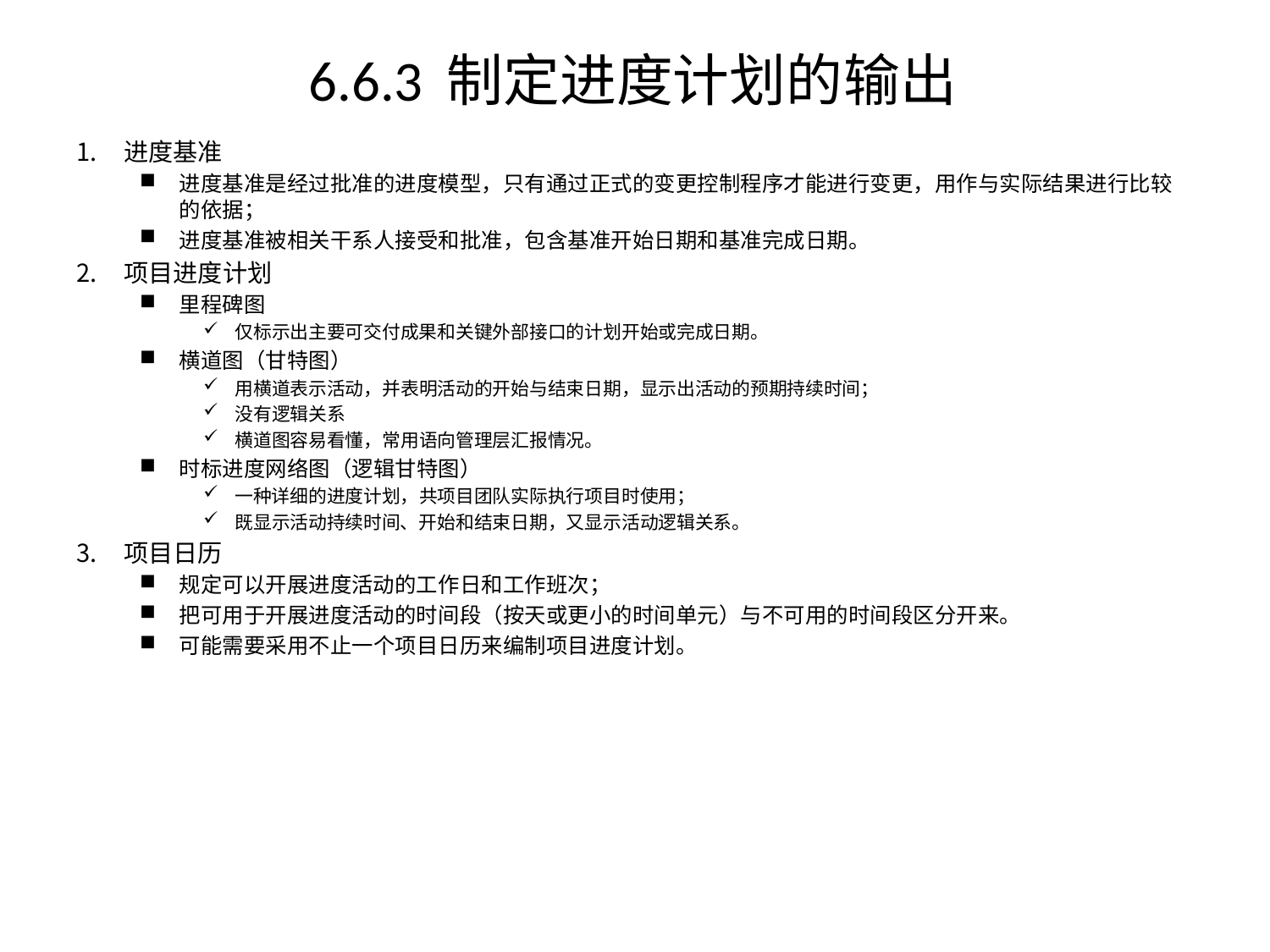

# 6.6.3 制定进度计划的输出
进度基准
进度基准是经过批准的进度模型，只有通过正式的变更控制程序才能进行变更，用作与实际结果进行比较的依据；
进度基准被相关干系人接受和批准，包含基准开始日期和基准完成日期。
项目进度计划
里程碑图
仅标示出主要可交付成果和关键外部接口的计划开始或完成日期。
横道图（甘特图）
用横道表示活动，并表明活动的开始与结束日期，显示出活动的预期持续时间；
没有逻辑关系
横道图容易看懂，常用语向管理层汇报情况。
时标进度网络图（逻辑甘特图）
一种详细的进度计划，共项目团队实际执行项目时使用；
既显示活动持续时间、开始和结束日期，又显示活动逻辑关系。
项目日历
规定可以开展进度活动的工作日和工作班次；
把可用于开展进度活动的时间段（按天或更小的时间单元）与不可用的时间段区分开来。
可能需要采用不止一个项目日历来编制项目进度计划。